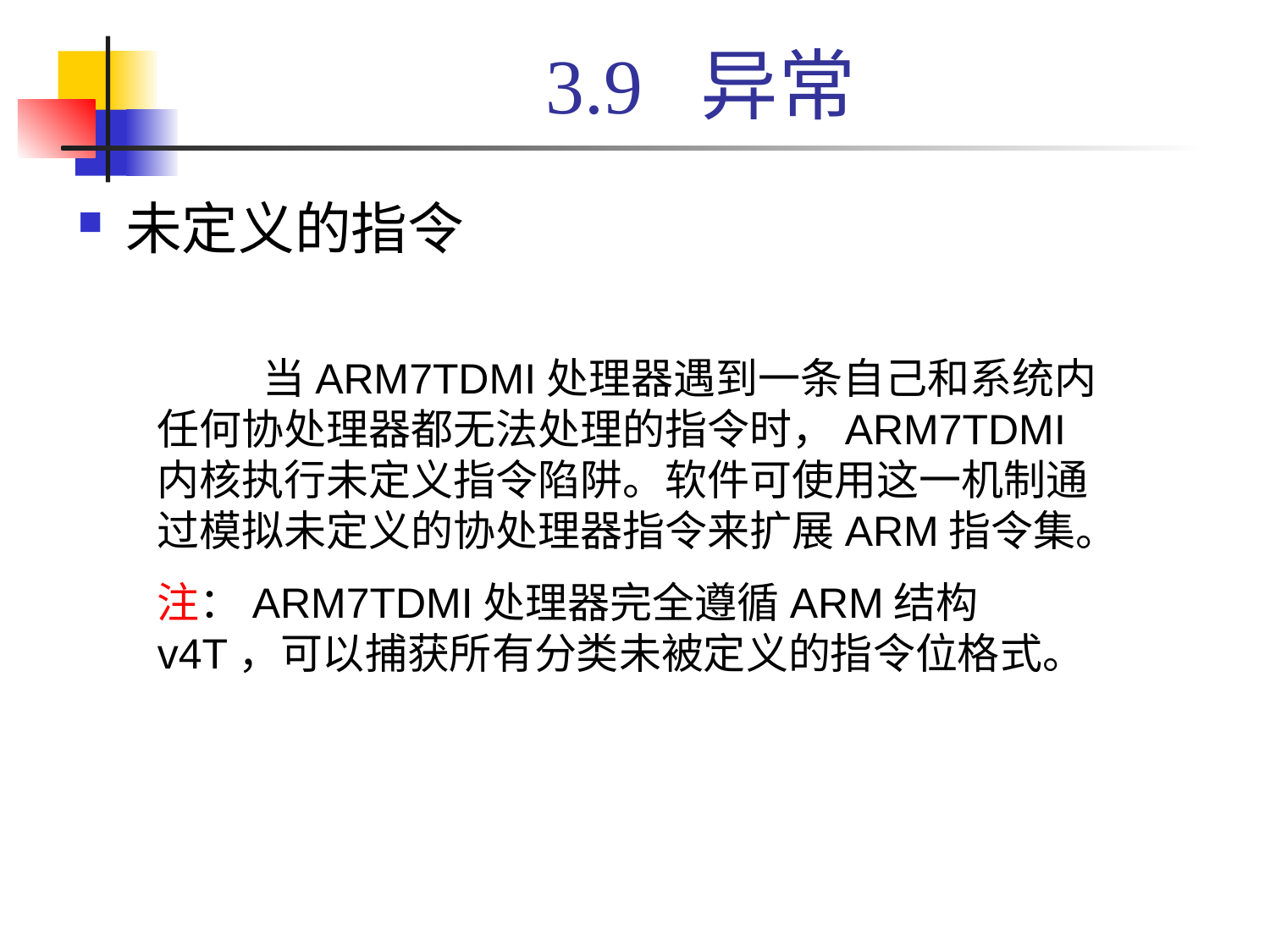

# 3.9  异常
未定义的指令
          当ARM7TDMI处理器遇到一条自己和系统内任何协处理器都无法处理的指令时，ARM7TDMI内核执行未定义指令陷阱。软件可使用这一机制通过模拟未定义的协处理器指令来扩展ARM指令集。
注：ARM7TDMI处理器完全遵循ARM结构v4T，可以捕获所有分类未被定义的指令位格式。